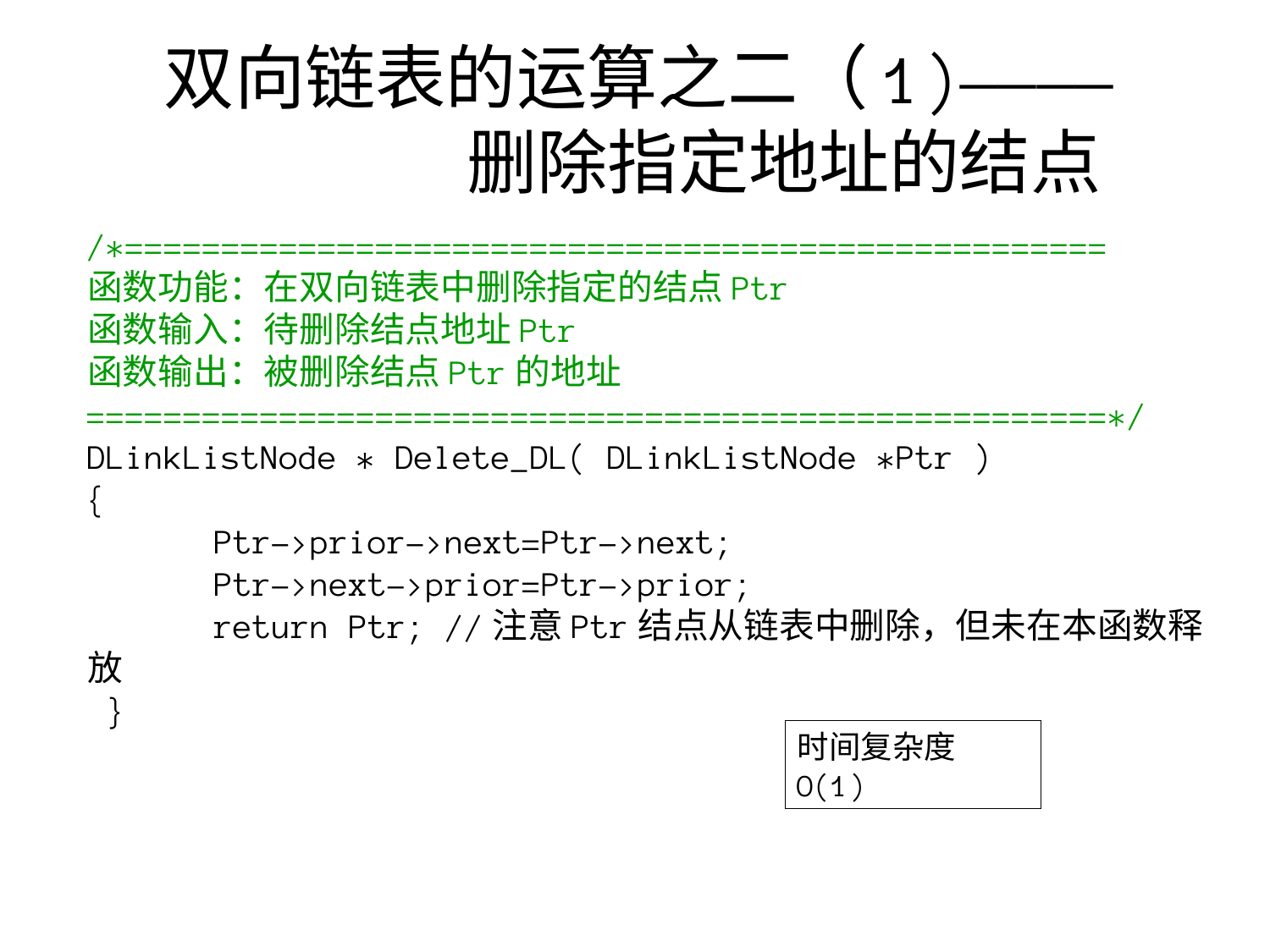

# 双向链表的运算之二（1)———— 删除指定地址的结点
/*===================================================
函数功能：在双向链表中删除指定的结点Ptr
函数输入：待删除结点地址Ptr
函数输出：被删除结点Ptr的地址
=====================================================*/
DLinkListNode * Delete_DL( DLinkListNode *Ptr )
{
	Ptr->prior->next=Ptr->next;
	Ptr->next->prior=Ptr->prior;
	return Ptr; //注意Ptr结点从链表中删除，但未在本函数释放
 }
时间复杂度O(1)
168